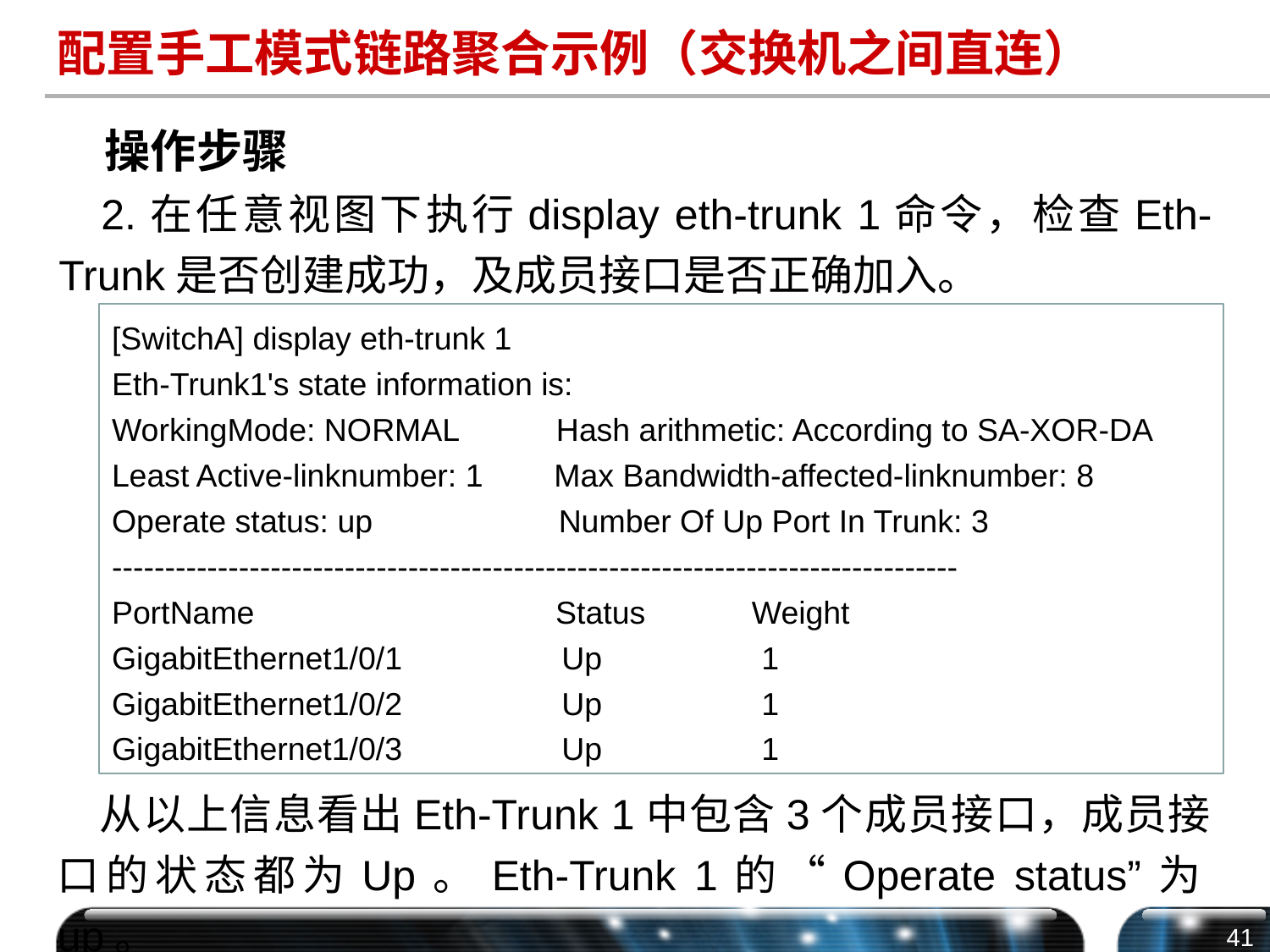

# 配置手工模式链路聚合示例（交换机之间直连）
操作步骤
2.在任意视图下执行display eth-trunk 1命令，检查Eth-Trunk是否创建成功，及成员接口是否正确加入。
[SwitchA] display eth-trunk 1
Eth-Trunk1's state information is:
WorkingMode: NORMAL           Hash arithmetic: According to SA-XOR-DA
Least Active-linknumber: 1        Max Bandwidth-affected-linknumber: 8
Operate status: up                     Number Of Up Port In Trunk: 3
--------------------------------------------------------------------------------
PortName                                  Status            Weight
GigabitEthernet1/0/1                  Up                  1
GigabitEthernet1/0/2                  Up                  1
GigabitEthernet1/0/3                  Up                  1
从以上信息看出Eth-Trunk 1中包含3个成员接口，成员接口的状态都为Up。Eth-Trunk 1的“Operate status”为up。